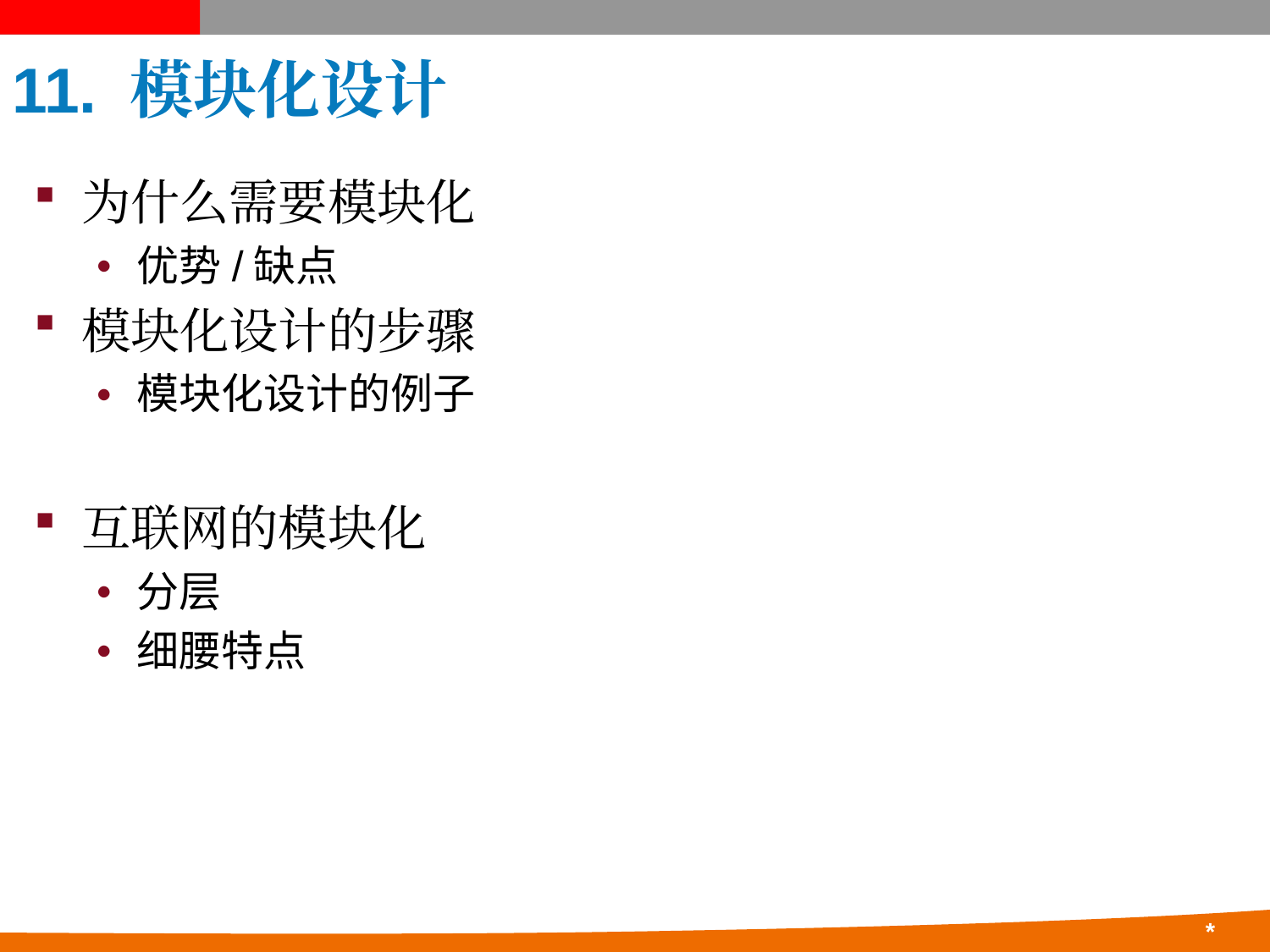

# 11. 模块化设计
为什么需要模块化
优势/缺点
模块化设计的步骤
模块化设计的例子

互联网的模块化
分层
细腰特点